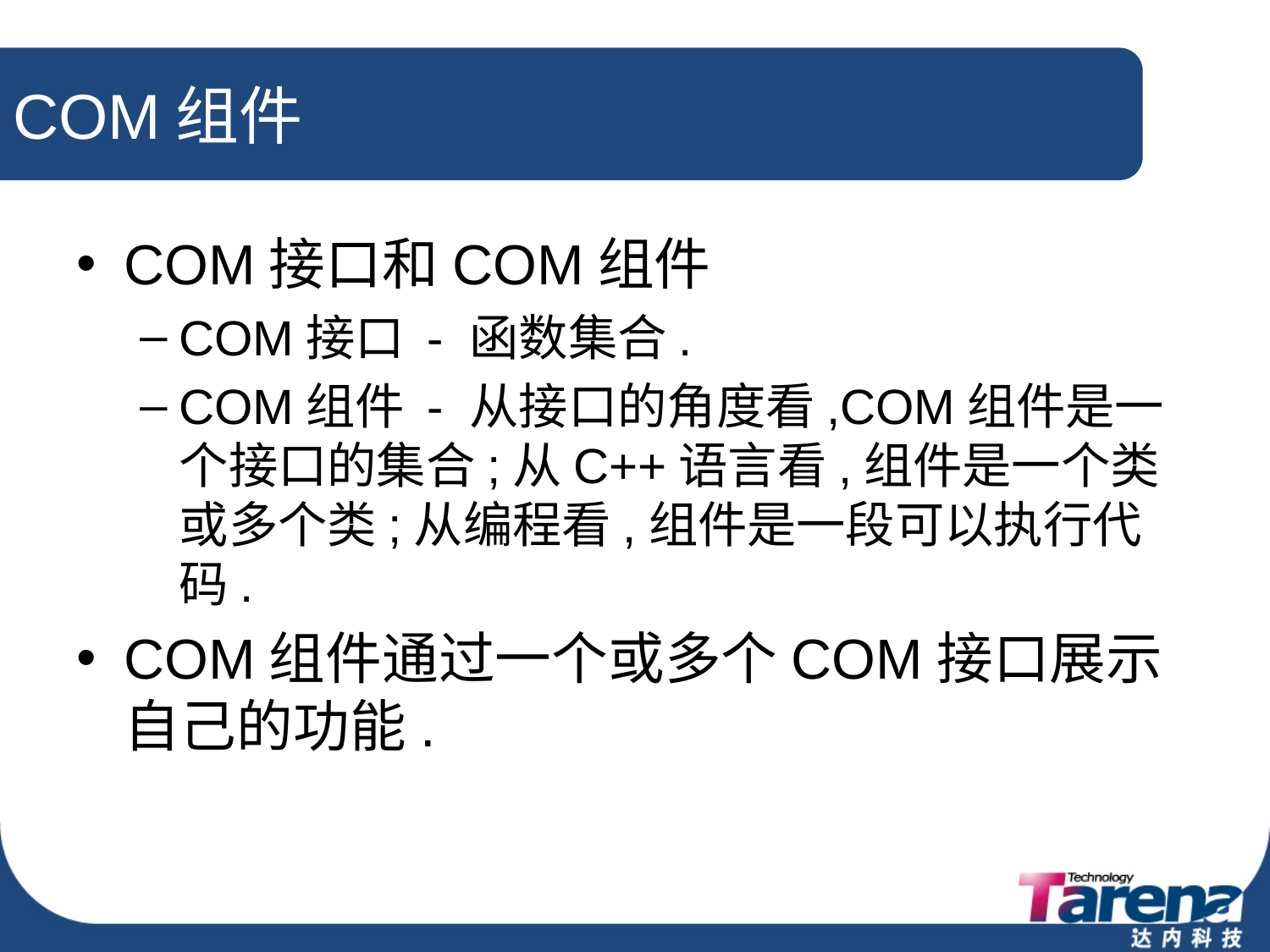

# COM组件
COM接口和COM组件
COM接口 - 函数集合.
COM组件 - 从接口的角度看,COM组件是一个接口的集合;从C++语言看,组件是一个类或多个类;从编程看,组件是一段可以执行代码.
COM组件通过一个或多个COM接口展示自己的功能.